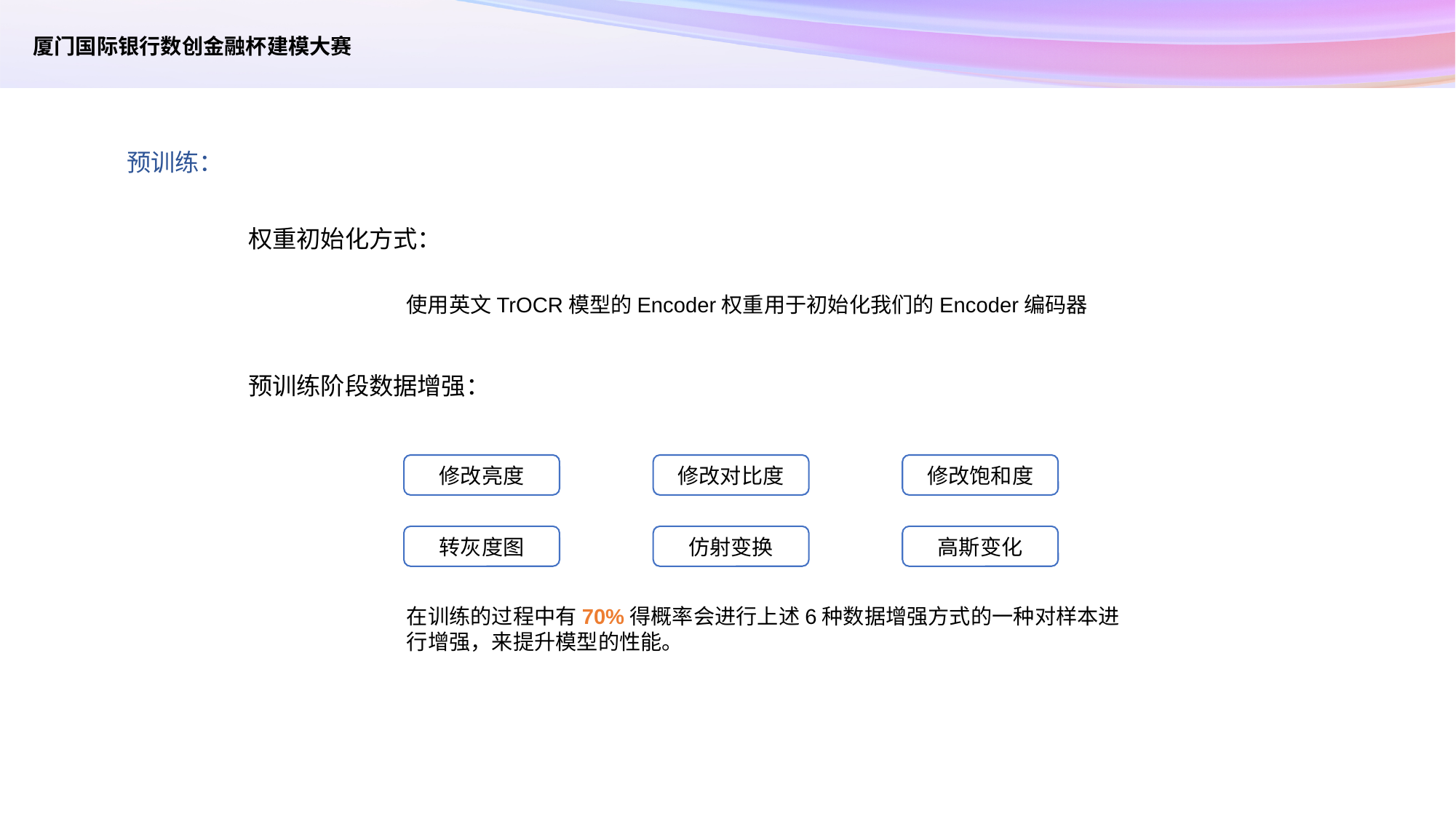

厦门国际银行数创金融杯建模大赛
预训练：
权重初始化方式：
使用英文TrOCR模型的Encoder权重用于初始化我们的Encoder编码器
预训练阶段数据增强：
修改亮度
修改对比度
修改饱和度
转灰度图
仿射变换
高斯变化
在训练的过程中有70%得概率会进行上述6种数据增强方式的一种对样本进行增强，来提升模型的性能。